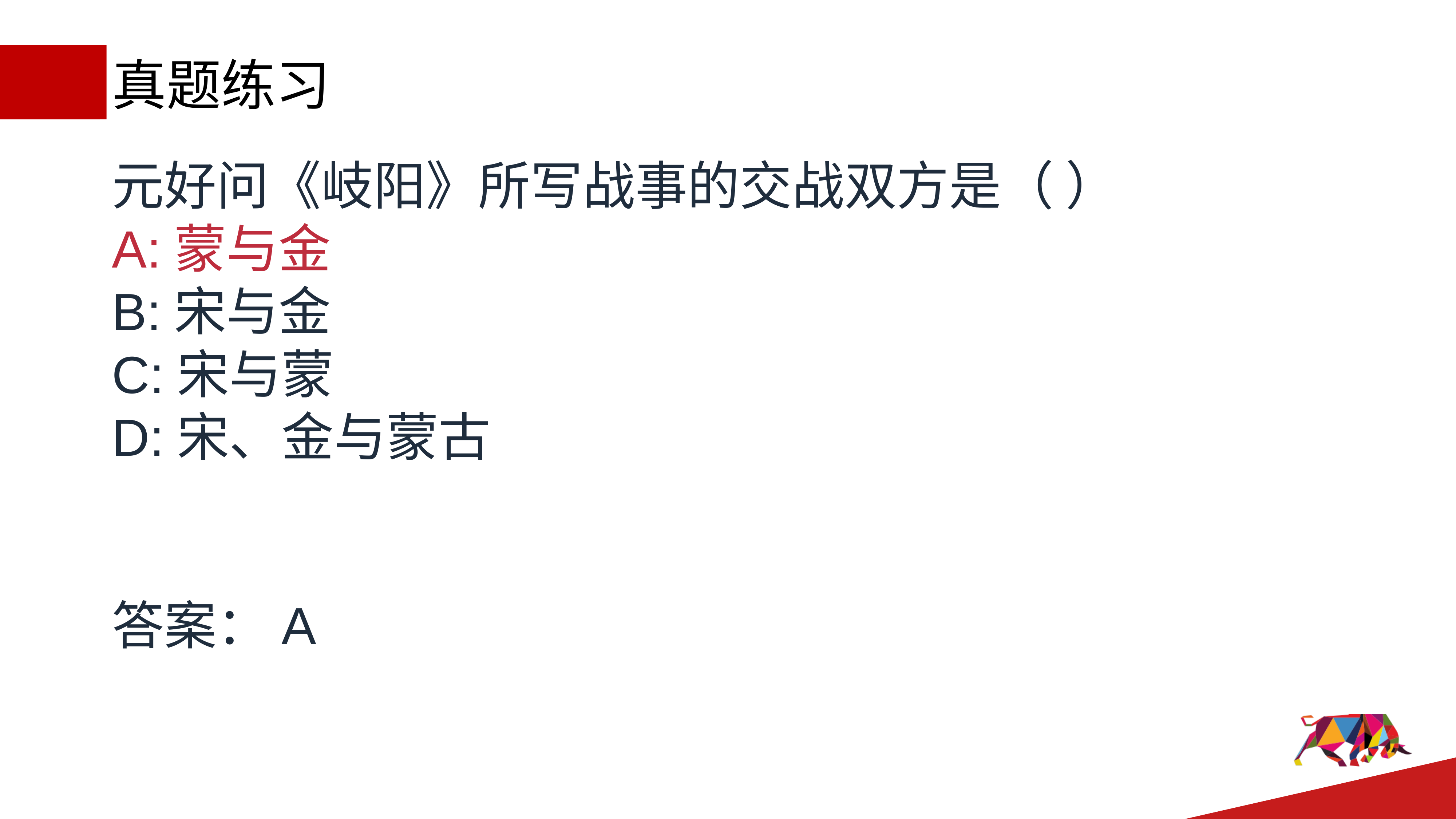

# 真题练习
元好问《岐阳》所写战事的交战双方是（ ）
A:蒙与金
B:宋与金
C:宋与蒙
D:宋、金与蒙古

答案：A